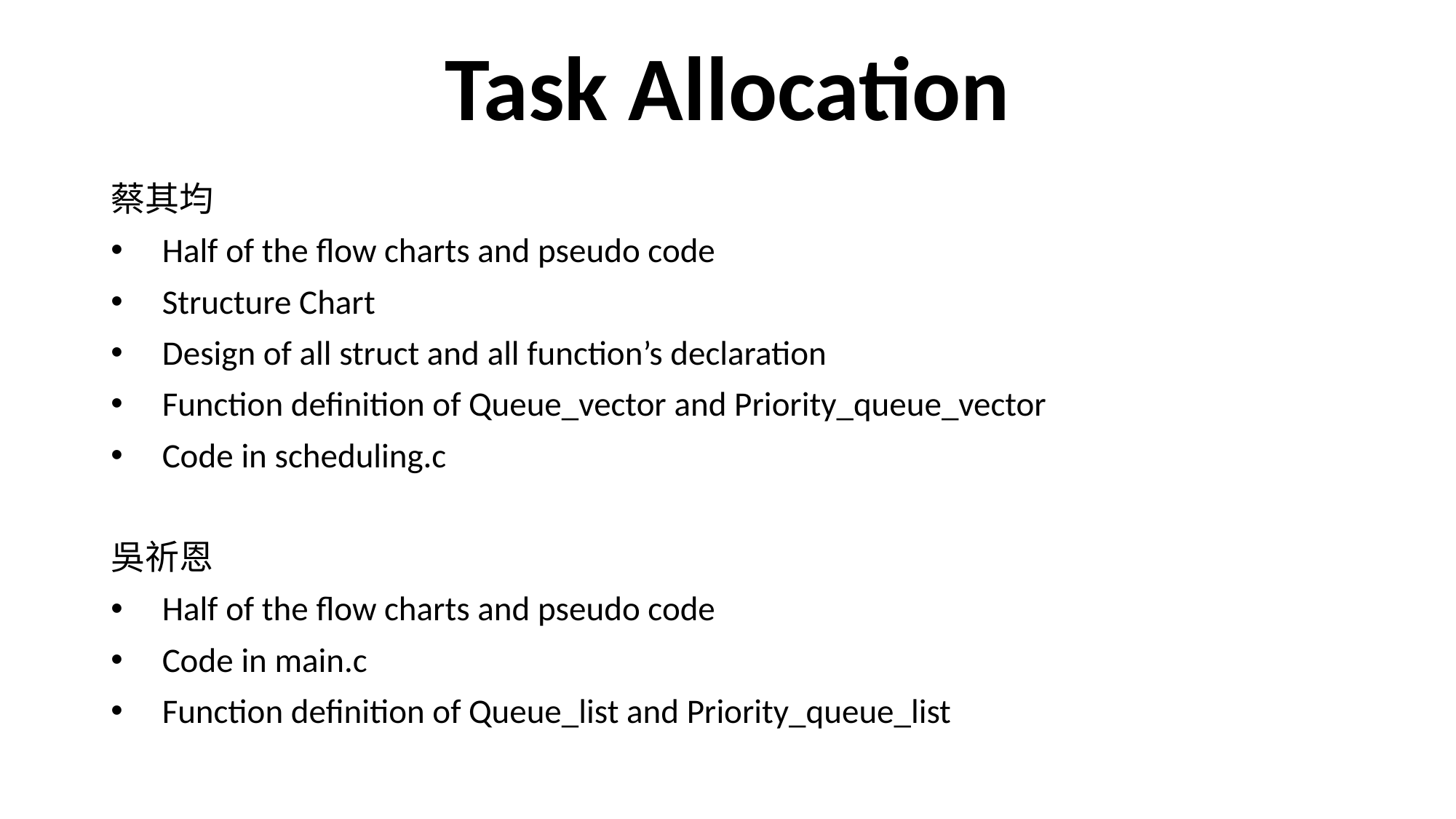

# Task Allocation

蔡其均
Half of the flow charts and pseudo code
Structure Chart
Design of all struct and all function’s declaration
Function definition of Queue_vector and Priority_queue_vector
Code in scheduling.c

吳祈恩
Half of the flow charts and pseudo code
Code in main.c
Function definition of Queue_list and Priority_queue_list